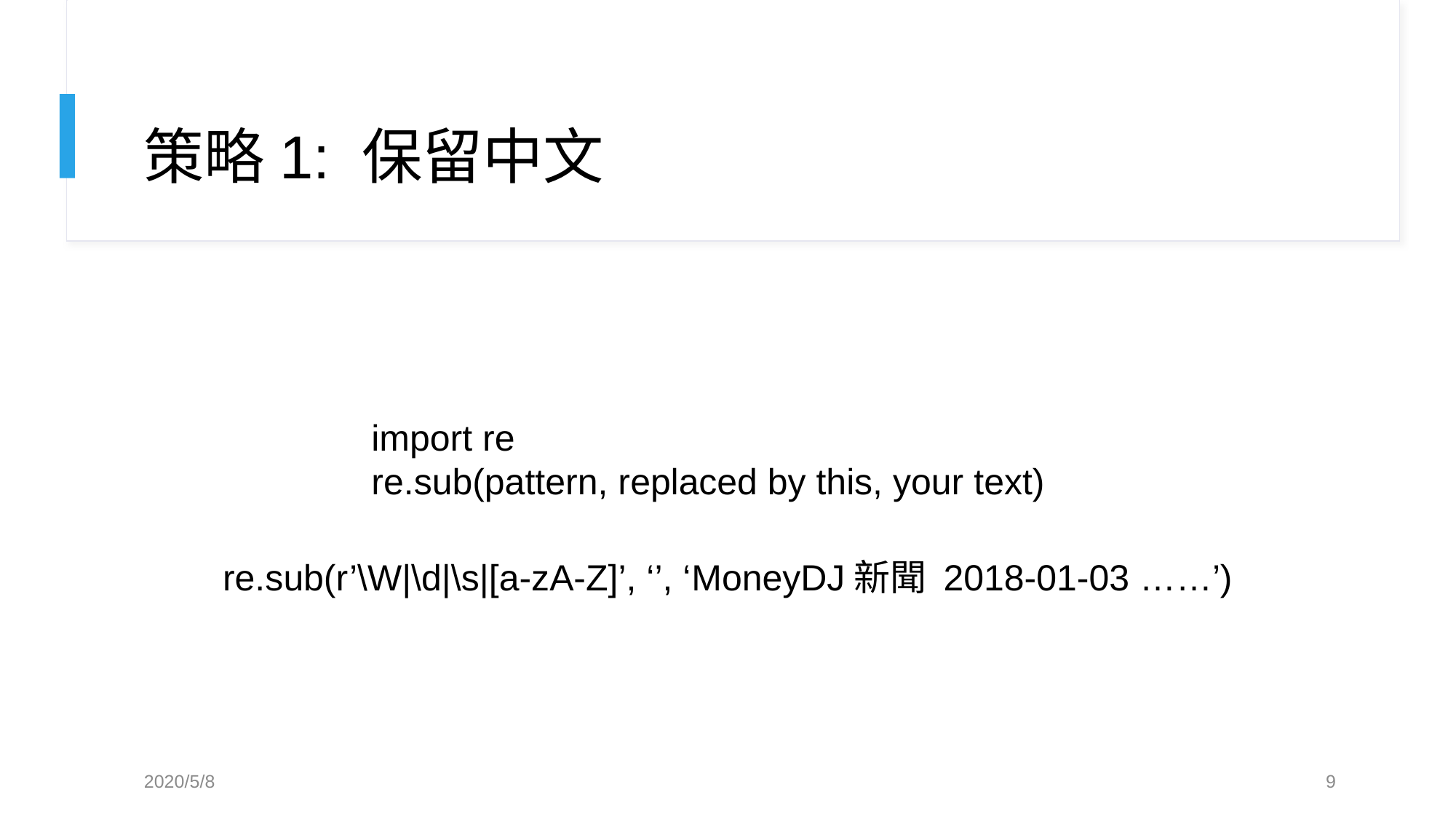

# 策略1: 保留中文
import re
re.sub(pattern, replaced by this, your text)
re.sub(r’\W|\d|\s|[a-zA-Z]’, ‘’, ‘MoneyDJ新聞 2018-01-03 ……’)
2020/5/8
9